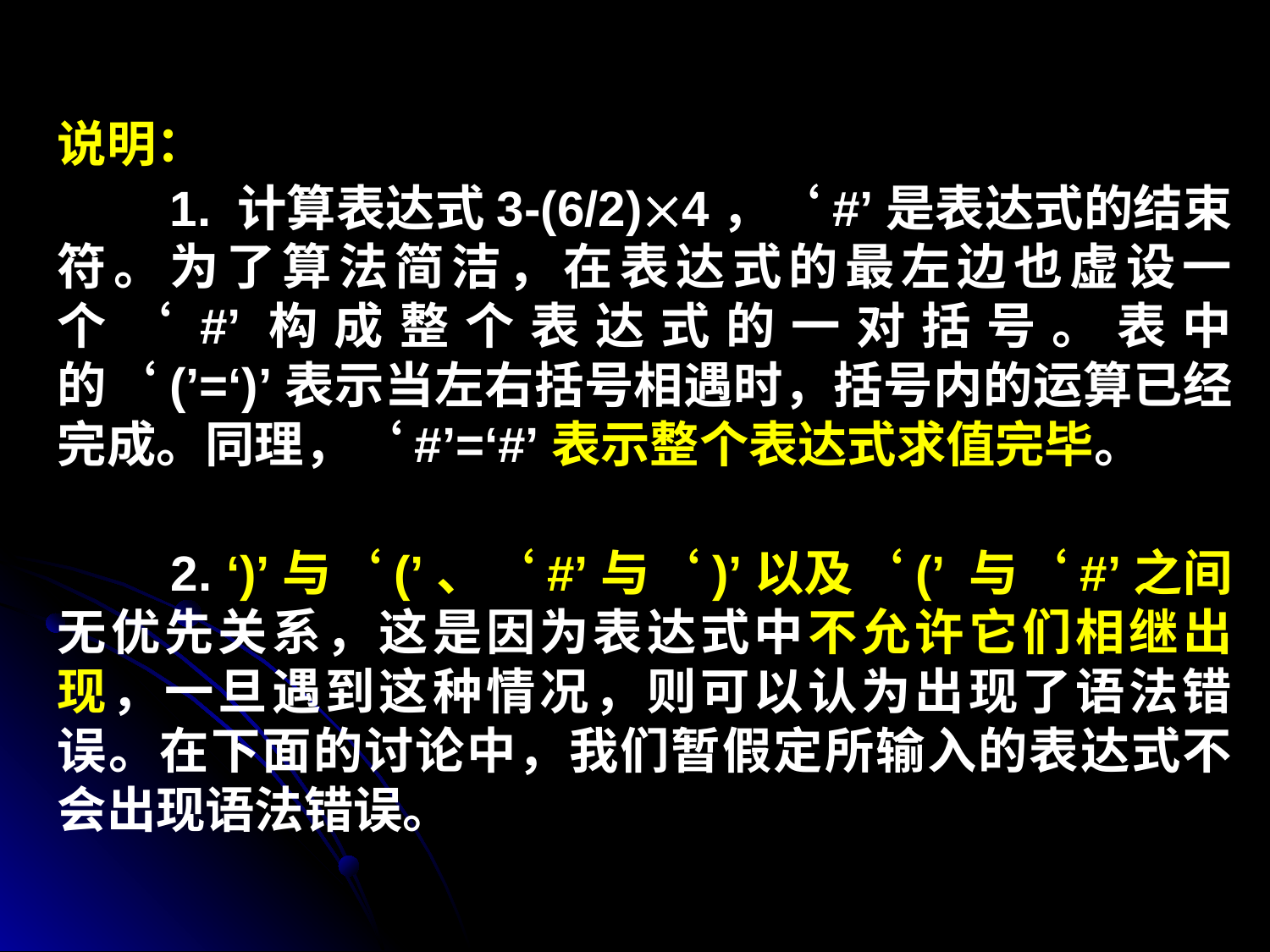

说明：
        1. 计算表达式3-(6/2)×4，‘#’是表达式的结束符。为了算法简洁，在表达式的最左边也虚设一个‘#’构成整个表达式的一对括号。表中的‘(’=‘)’表示当左右括号相遇时，括号内的运算已经完成。同理，‘#’=‘#’表示整个表达式求值完毕。

        2. ‘)’与‘(’、‘#’与‘)’以及‘(’ 与‘#’之间无优先关系，这是因为表达式中不允许它们相继出现，一旦遇到这种情况，则可以认为出现了语法错误。在下面的讨论中，我们暂假定所输入的表达式不会出现语法错误。